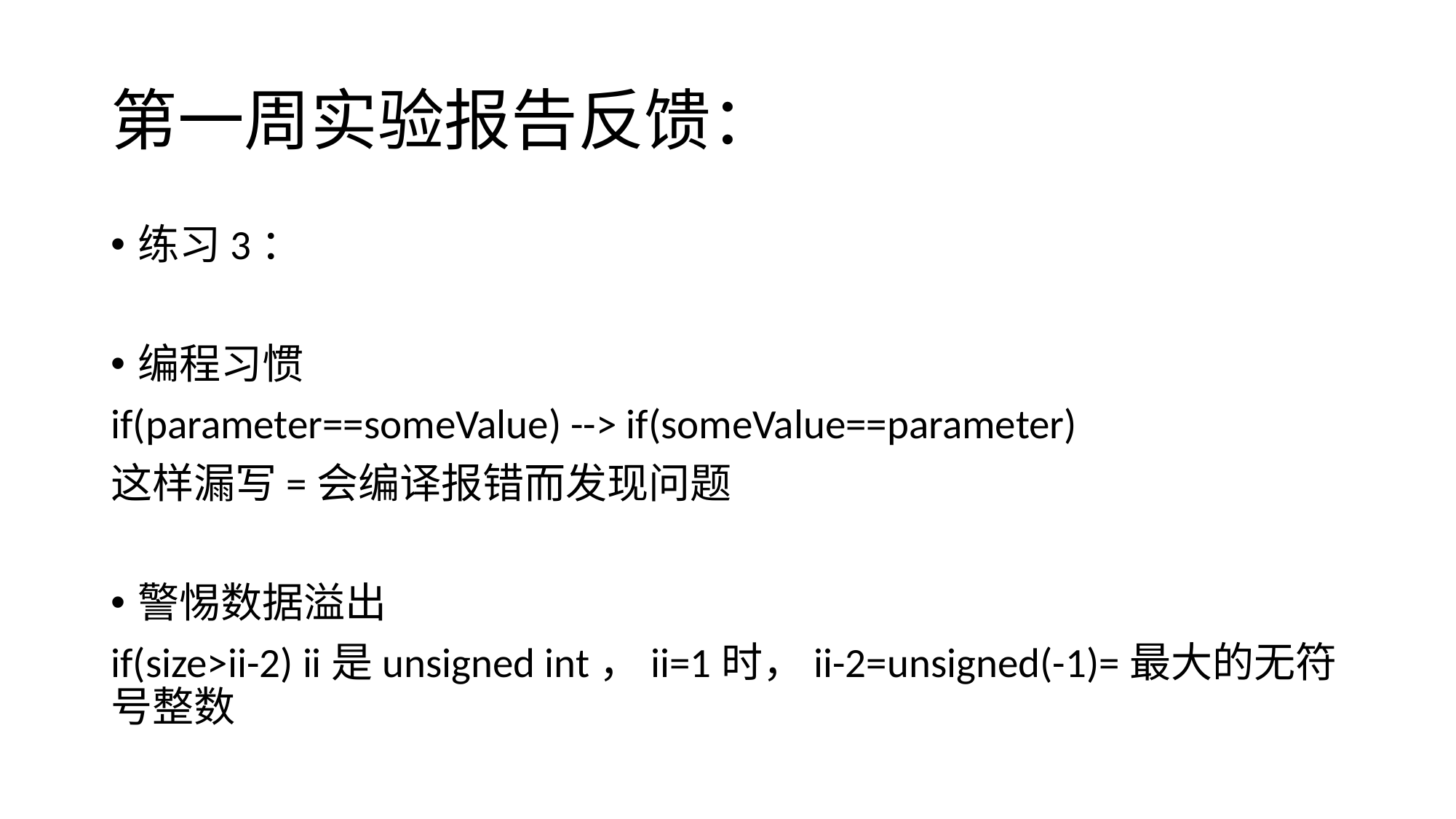

# 第一周实验报告反馈：
练习3：

编程习惯
if(parameter==someValue) --> if(someValue==parameter)
这样漏写=会编译报错而发现问题

警惕数据溢出
if(size>ii-2) ii是unsigned int，ii=1时，ii-2=unsigned(-1)=最大的无符号整数